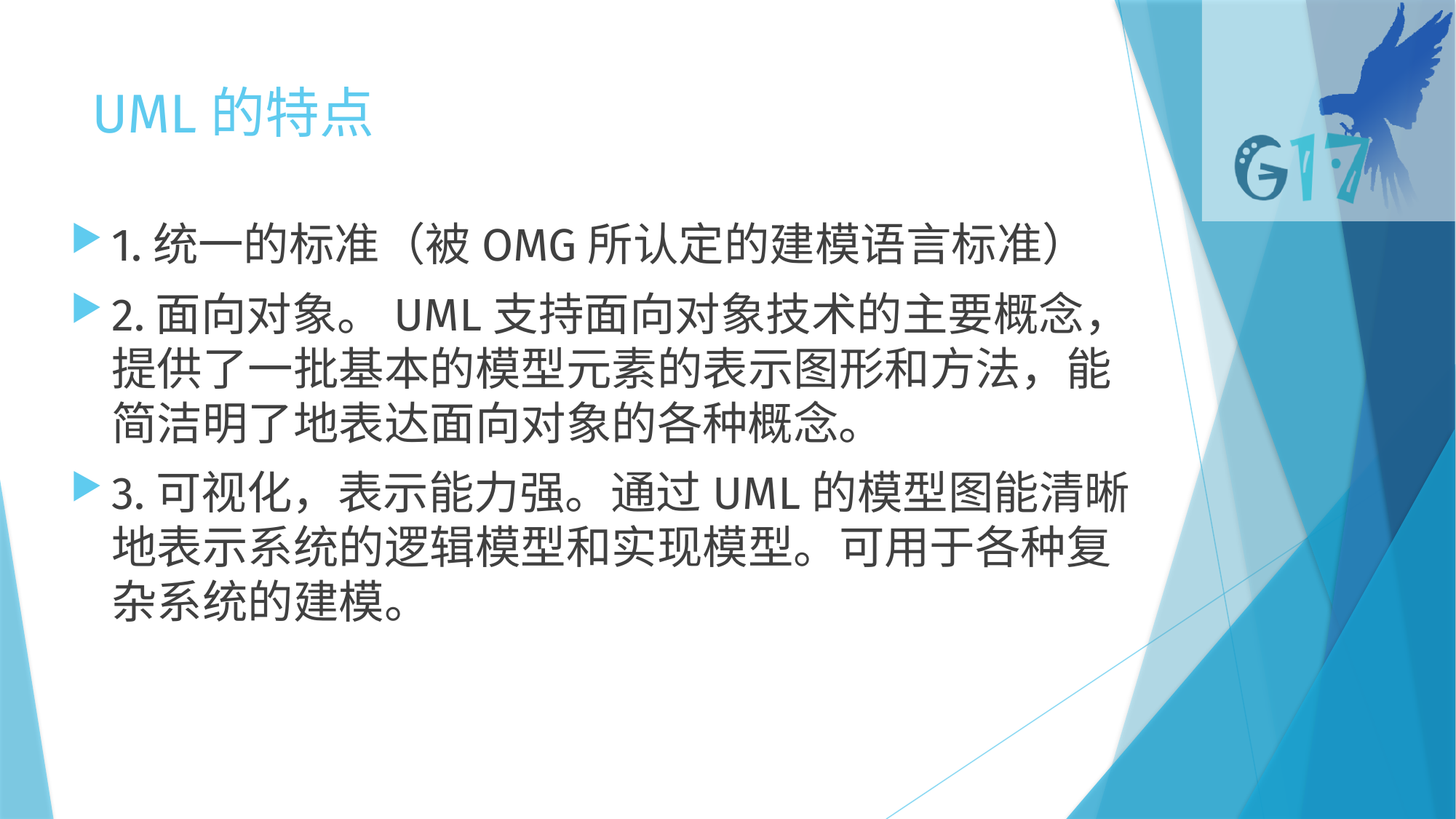

# UML的特点
1.统一的标准（被OMG所认定的建模语言标准）
2.面向对象。UML支持面向对象技术的主要概念，提供了一批基本的模型元素的表示图形和方法，能简洁明了地表达面向对象的各种概念。
3.可视化，表示能力强。通过UML的模型图能清晰地表示系统的逻辑模型和实现模型。可用于各种复杂系统的建模。